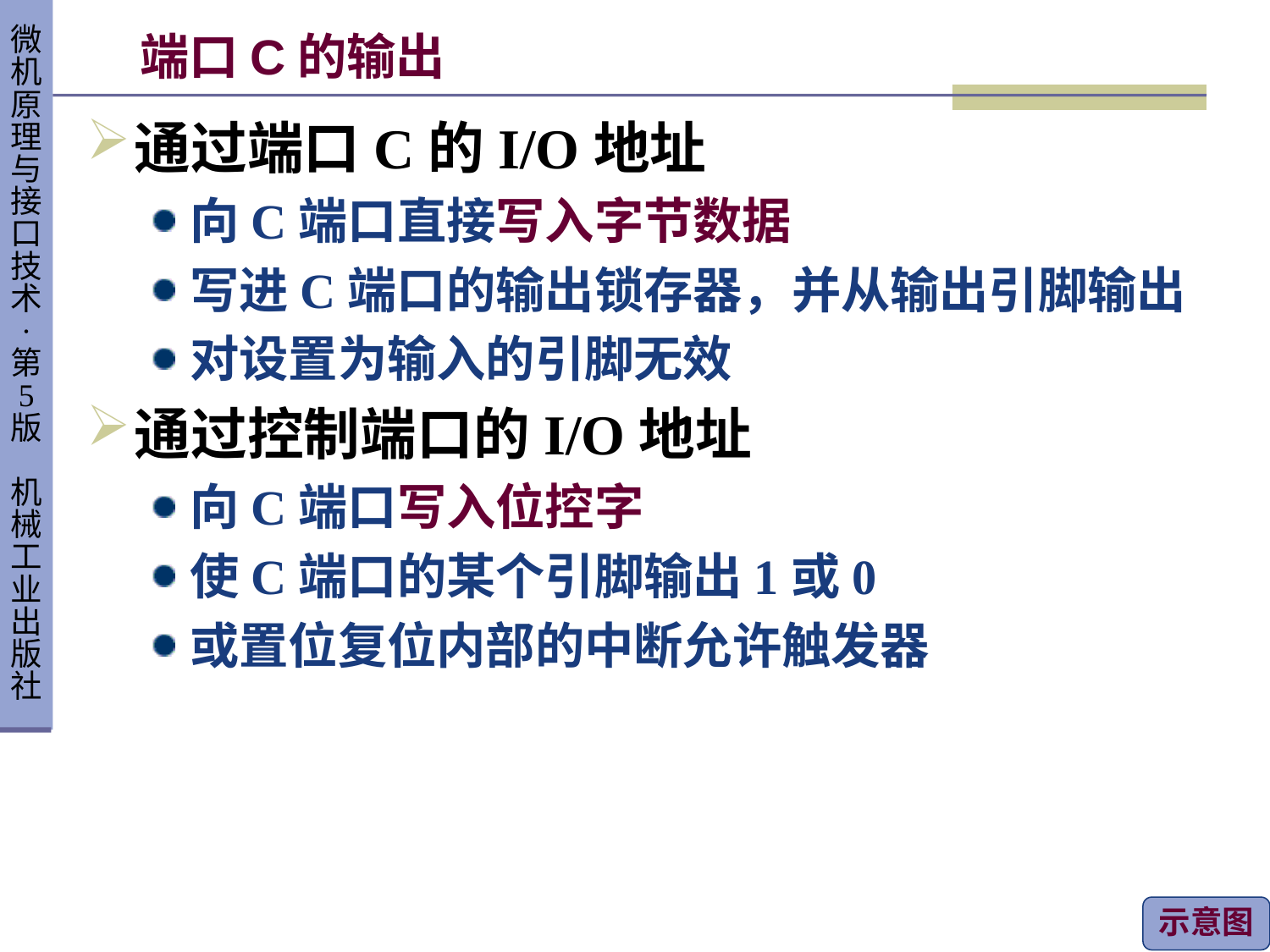

# 端口C的输出
通过端口C的I/O地址
向C端口直接写入字节数据
写进C端口的输出锁存器，并从输出引脚输出
对设置为输入的引脚无效
通过控制端口的I/O地址
向C端口写入位控字
使C端口的某个引脚输出1或0
或置位复位内部的中断允许触发器
示意图